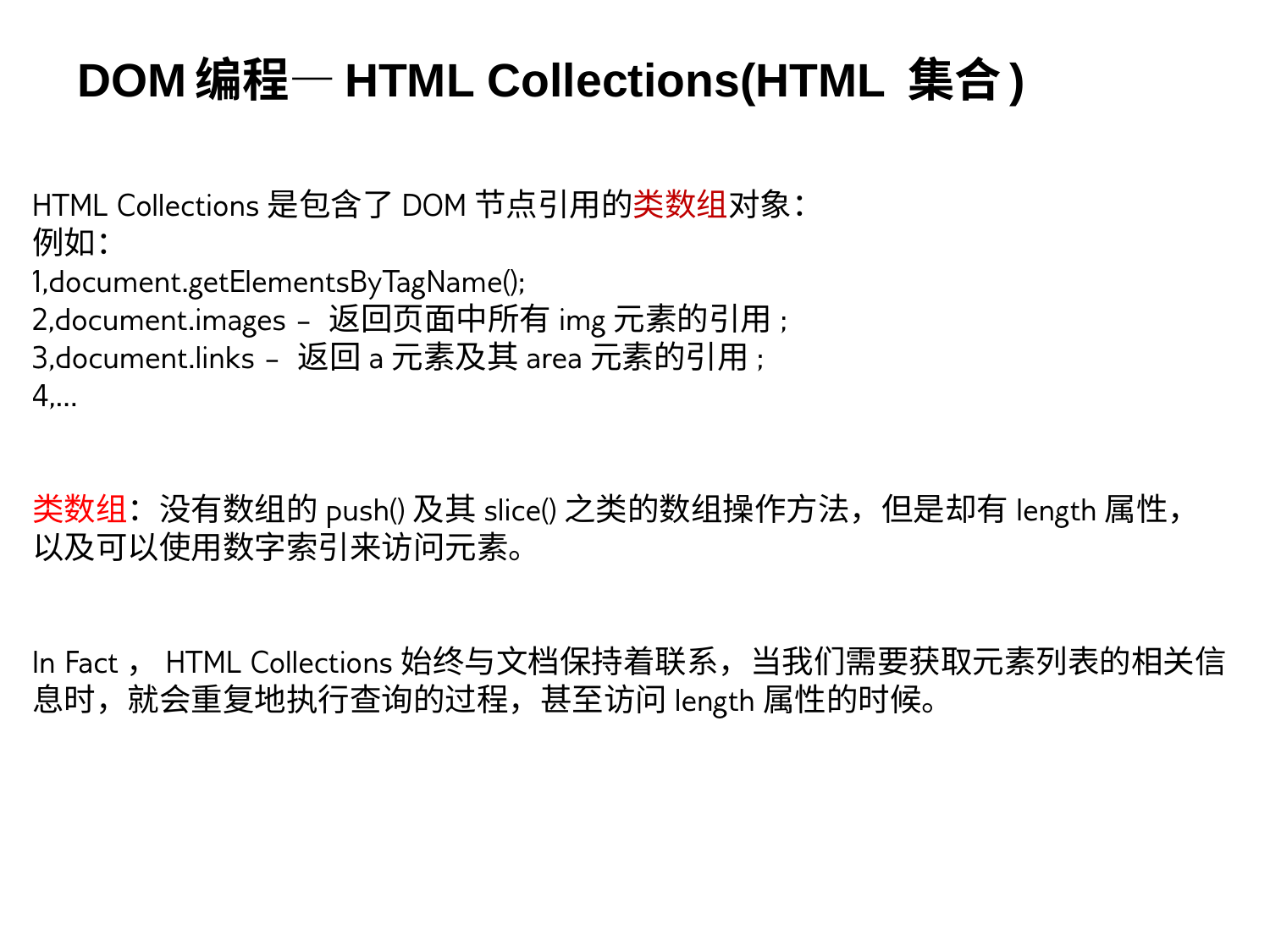

# DOM编程—HTML Collections(HTML 集合)

HTML Collections是包含了DOM节点引用的类数组对象：
例如：
1,document.getElementsByTagName();
2,document.images – 返回页面中所有img元素的引用;
3,document.links – 返回a元素及其area元素的引用;
4,…

类数组：没有数组的push()及其slice()之类的数组操作方法，但是却有length属性，以及可以使用数字索引来访问元素。

In Fact，HTML Collections始终与文档保持着联系，当我们需要获取元素列表的相关信息时，就会重复地执行查询的过程，甚至访问length属性的时候。
39